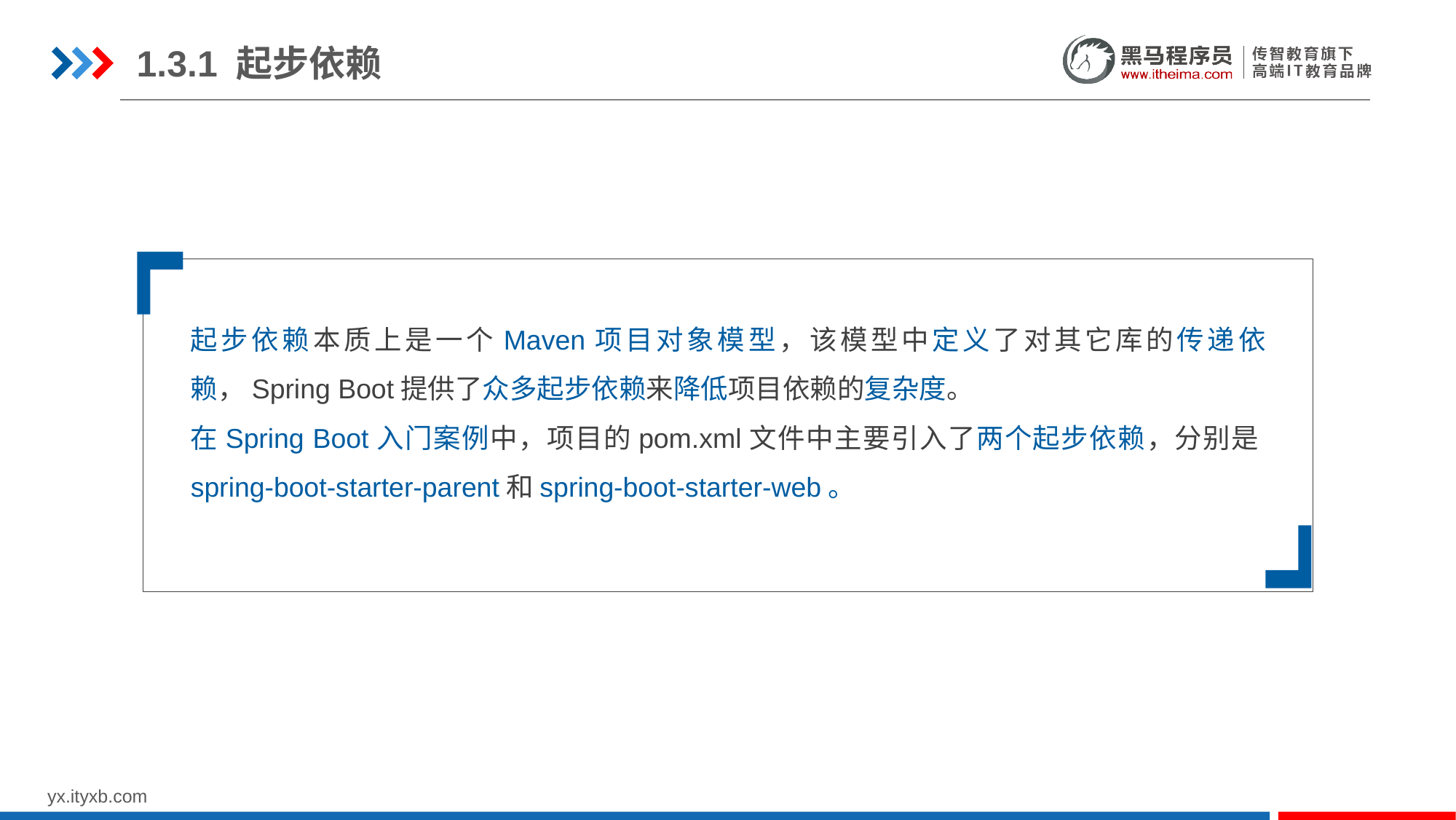

1.3.1 起步依赖

起步依赖本质上是一个Maven项目对象模型，该模型中定义了对其它库的传递依赖，Spring Boot提供了众多起步依赖来降低项目依赖的复杂度。
在Spring Boot入门案例中，项目的pom.xml文件中主要引入了两个起步依赖，分别是spring-boot-starter-parent和spring-boot-starter-web。